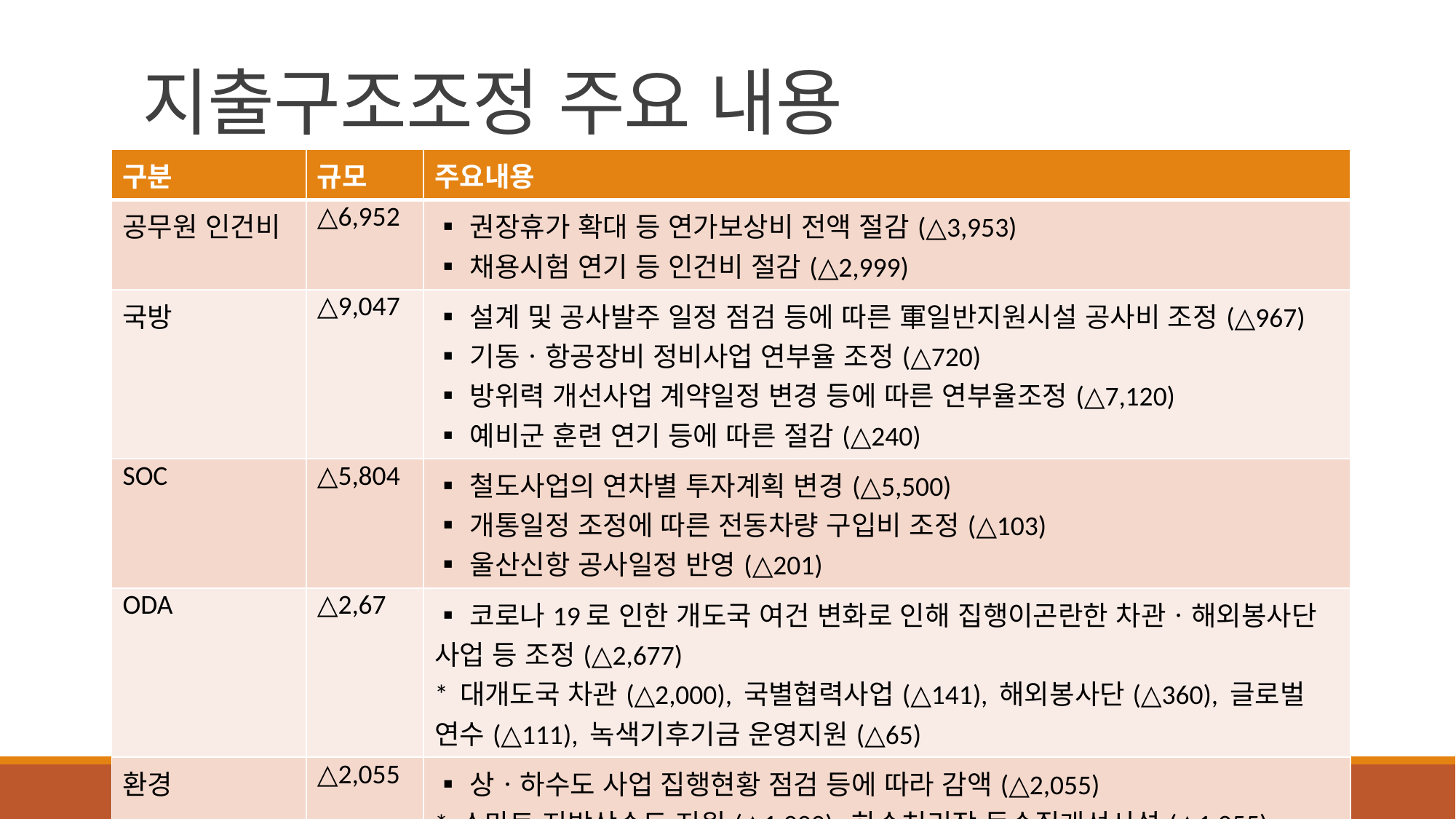

# 지출구조조정 주요 내용
| 구분 | 규모 | 주요내용 |
| --- | --- | --- |
| 공무원 인건비 | △6,952 | ▪권장휴가 확대 등 연가보상비 전액 절감(△3,953) ▪채용시험 연기 등 인건비 절감(△2,999) |
| 국방 | △9,047 | ▪설계 및 공사발주 일정 점검 등에 따른 軍일반지원시설 공사비 조정(△967) ▪기동ㆍ항공장비 정비사업 연부율 조정(△720) ▪방위력 개선사업 계약일정 변경 등에 따른 연부율조정(△7,120) ▪예비군 훈련 연기 등에 따른 절감(△240) |
| SOC | △5,804 | ▪철도사업의 연차별 투자계획 변경(△5,500) ▪개통일정 조정에 따른 전동차량 구입비 조정(△103) ▪울산신항 공사일정 반영(△201) |
| ODA | △2,67 | ▪코로나19로 인한 개도국 여건 변화로 인해 집행이곤란한 차관ㆍ해외봉사단 사업 등 조정(△2,677) \* 대개도국 차관(△2,000), 국별협력사업(△141), 해외봉사단(△360), 글로벌 연수(△111), 녹색기후기금 운영지원(△65) |
| 환경 | △2,055 | ▪상ㆍ하수도 사업 집행현황 점검 등에 따라 감액(△2,055) \* 스마트 지방상수도 지원(△1,000), 하수처리장 등수질개선시설(△1,055) |